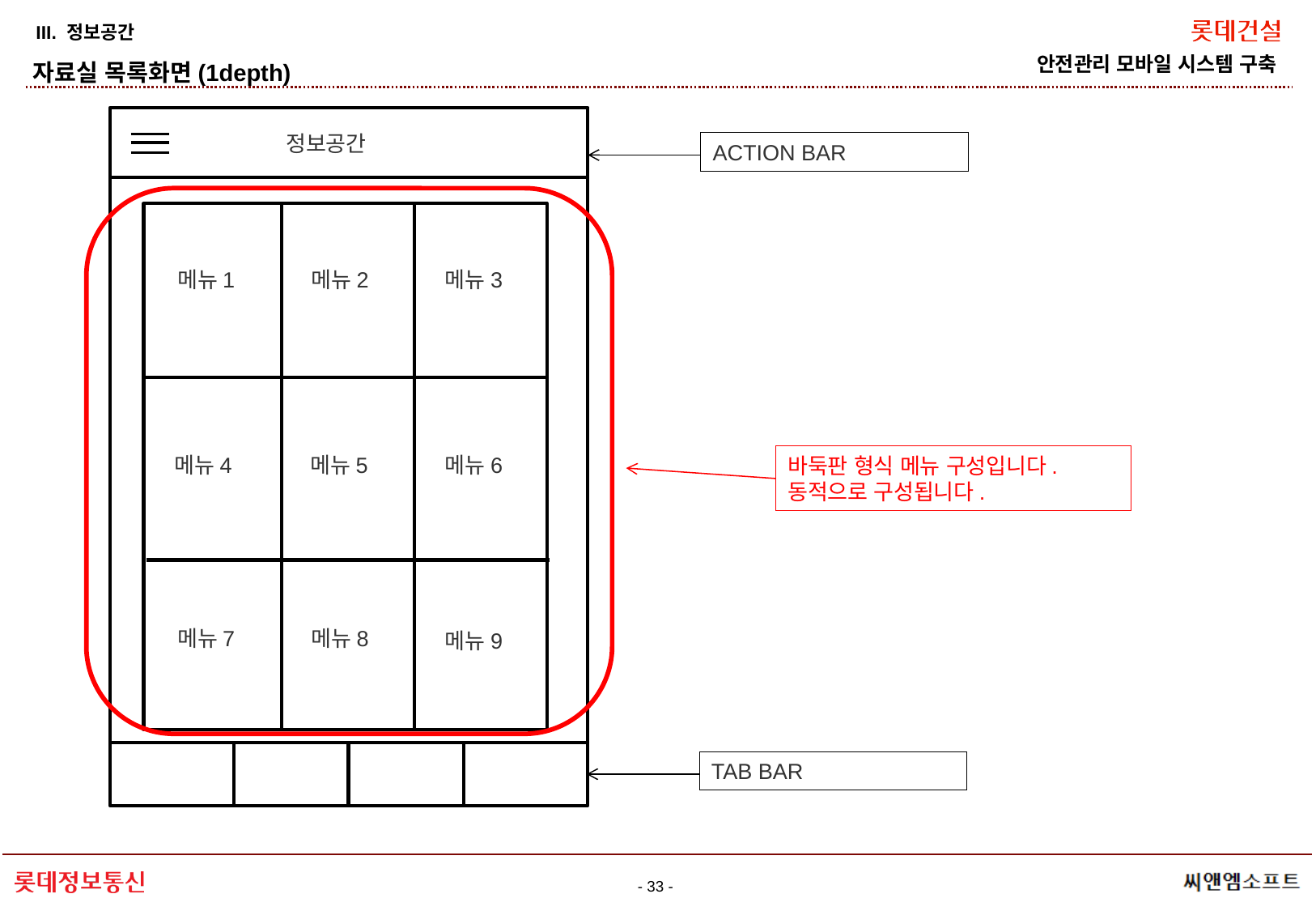

III. 정보공간
자료실 목록화면(1depth)

정보공간
ACTION BAR

바둑판 형식 메뉴 구성입니다.
동적으로 구성됩니다.

메뉴1
메뉴2
메뉴3
메뉴4
메뉴5
메뉴6
메뉴7
메뉴8
메뉴9

TAB BAR